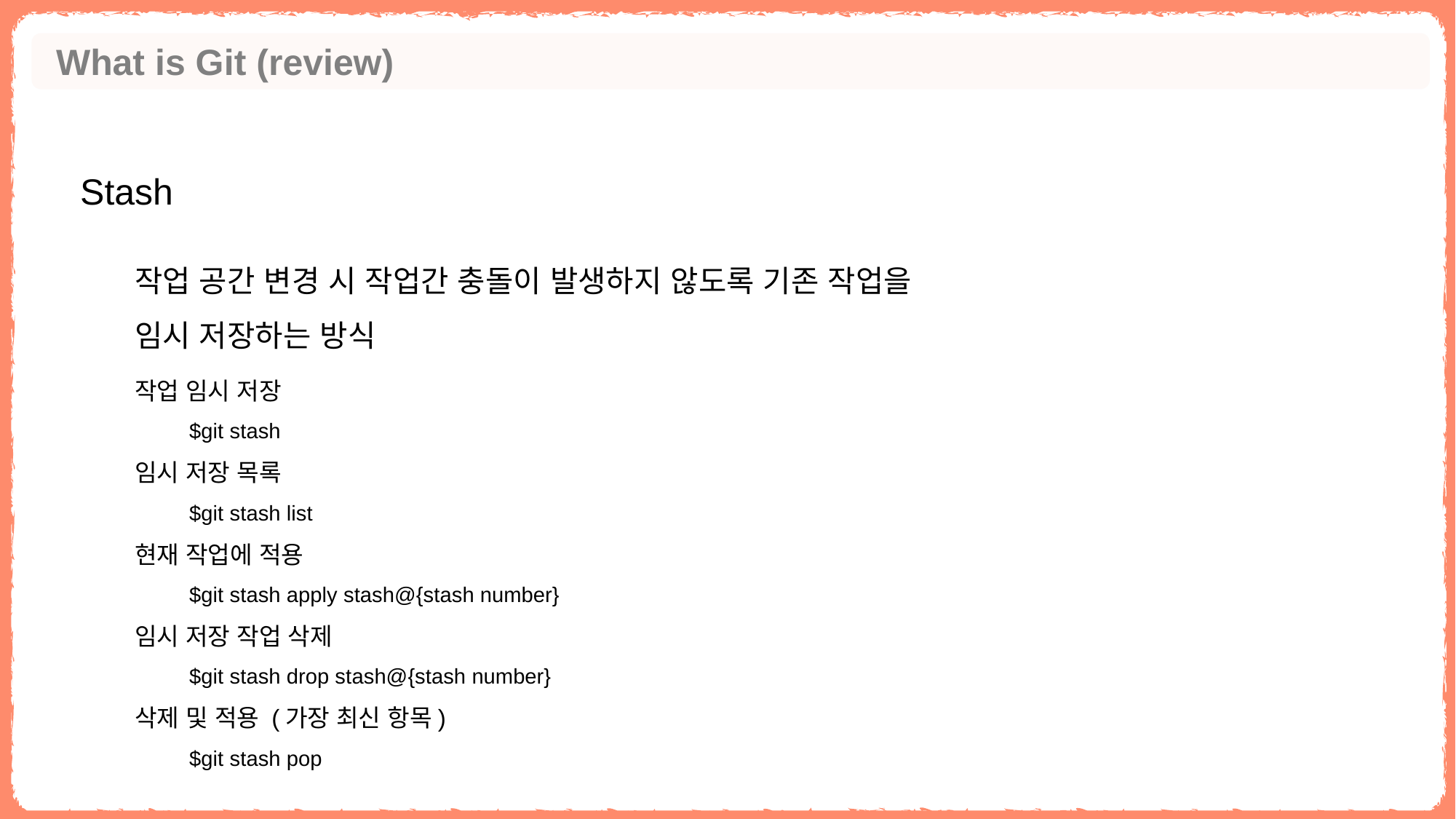

What is Git (review)
Stash
작업 공간 변경 시 작업간 충돌이 발생하지 않도록 기존 작업을 임시 저장하는 방식
작업 임시 저장
$git stash
임시 저장 목록
$git stash list
현재 작업에 적용
$git stash apply stash@{stash number}
임시 저장 작업 삭제
$git stash drop stash@{stash number}
삭제 및 적용 (가장 최신 항목)
$git stash pop